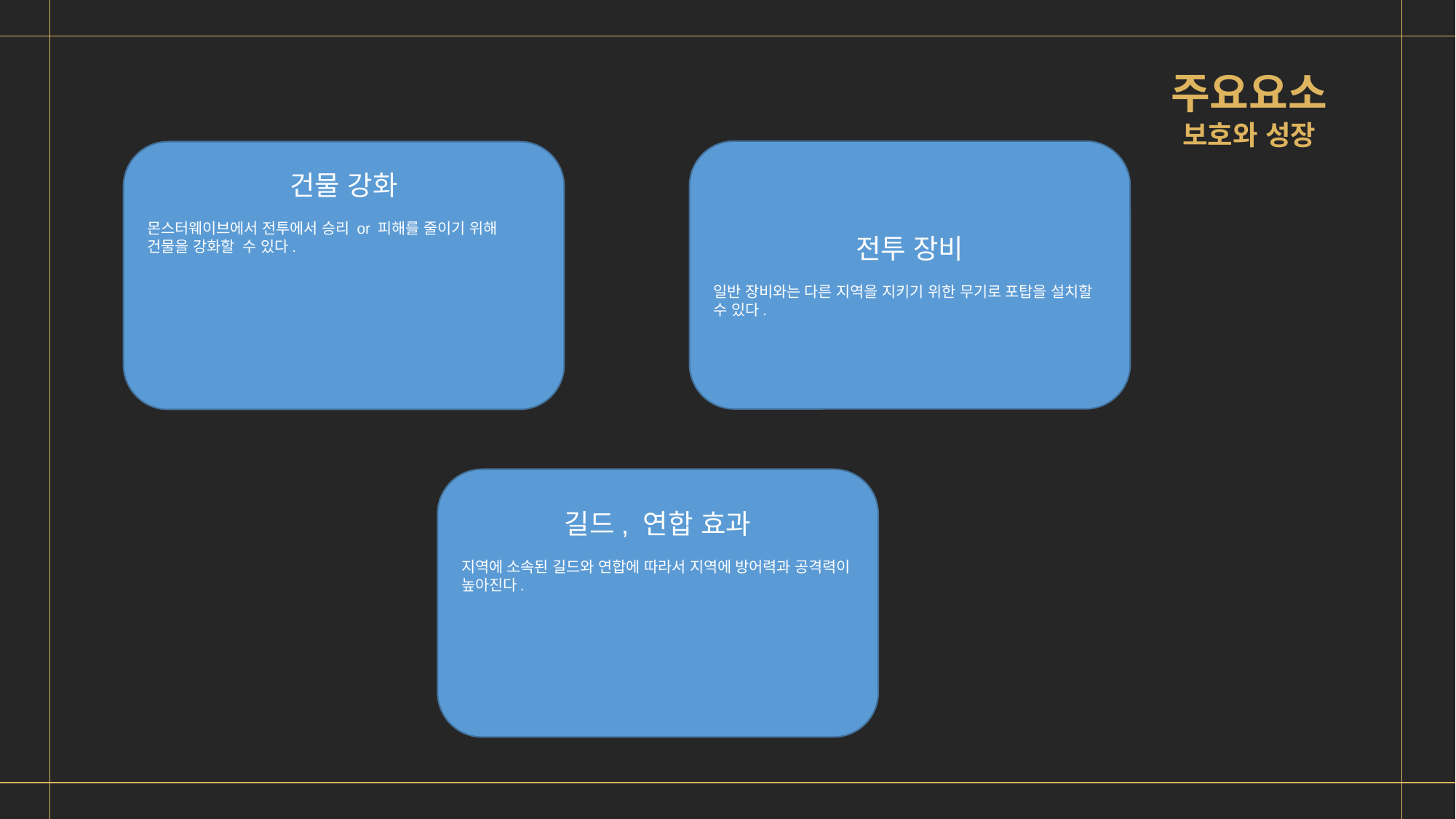

주요요소
보호와 성장
전투 장비

일반 장비와는 다른 지역을 지키기 위한 무기로 포탑을 설치할 수 있다.
건물 강화

몬스터웨이브에서 전투에서 승리 or 피해를 줄이기 위해 건물을 강화할  수 있다.

길드, 연합 효과

지역에 소속된 길드와 연합에 따라서 지역에 방어력과 공격력이 높아진다.